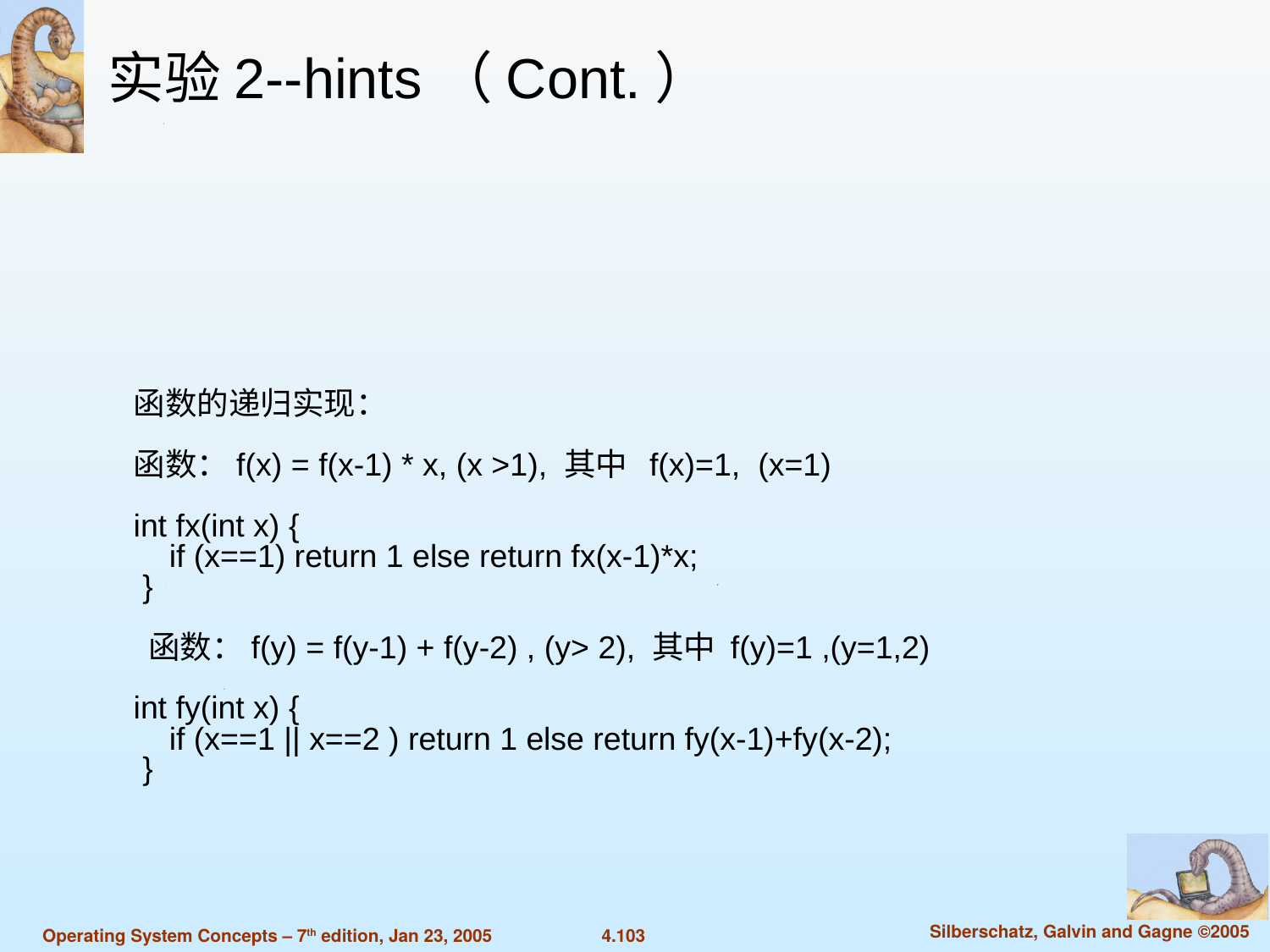

实验2--hints（Cont.）
函数的递归实现：

函数：f(x) = f(x-1) * x, (x >1), 其中  f(x)=1,  (x=1)

int fx(int x) {
    if (x==1) return 1 else return fx(x-1)*x;
 }

 函数：f(y) = f(y-1) + f(y-2) , (y> 2), 其中 f(y)=1 ,(y=1,2)

int fy(int x) {
    if (x==1 || x==2 ) return 1 else return fy(x-1)+fy(x-2);
 }